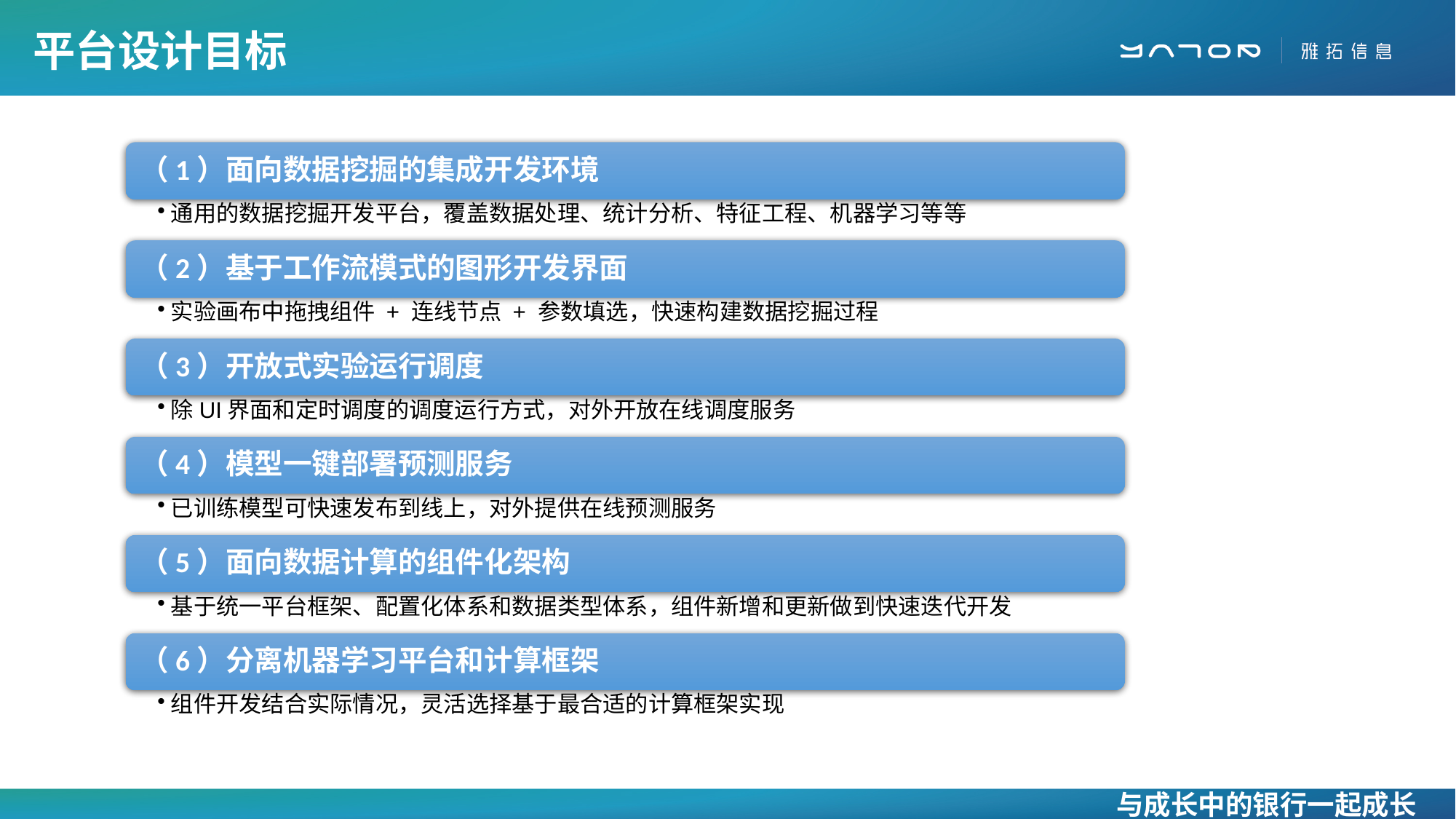

# 平台设计目标
（1）面向数据挖掘的集成开发环境
通用的数据挖掘开发平台，覆盖数据处理、统计分析、特征工程、机器学习等等
（2）基于工作流模式的图形开发界面
实验画布中拖拽组件 + 连线节点 + 参数填选，快速构建数据挖掘过程
（3）开放式实验运行调度
除UI界面和定时调度的调度运行方式，对外开放在线调度服务
（4）模型一键部署预测服务
已训练模型可快速发布到线上，对外提供在线预测服务
（5）面向数据计算的组件化架构
基于统一平台框架、配置化体系和数据类型体系，组件新增和更新做到快速迭代开发
（6）分离机器学习平台和计算框架
组件开发结合实际情况，灵活选择基于最合适的计算框架实现